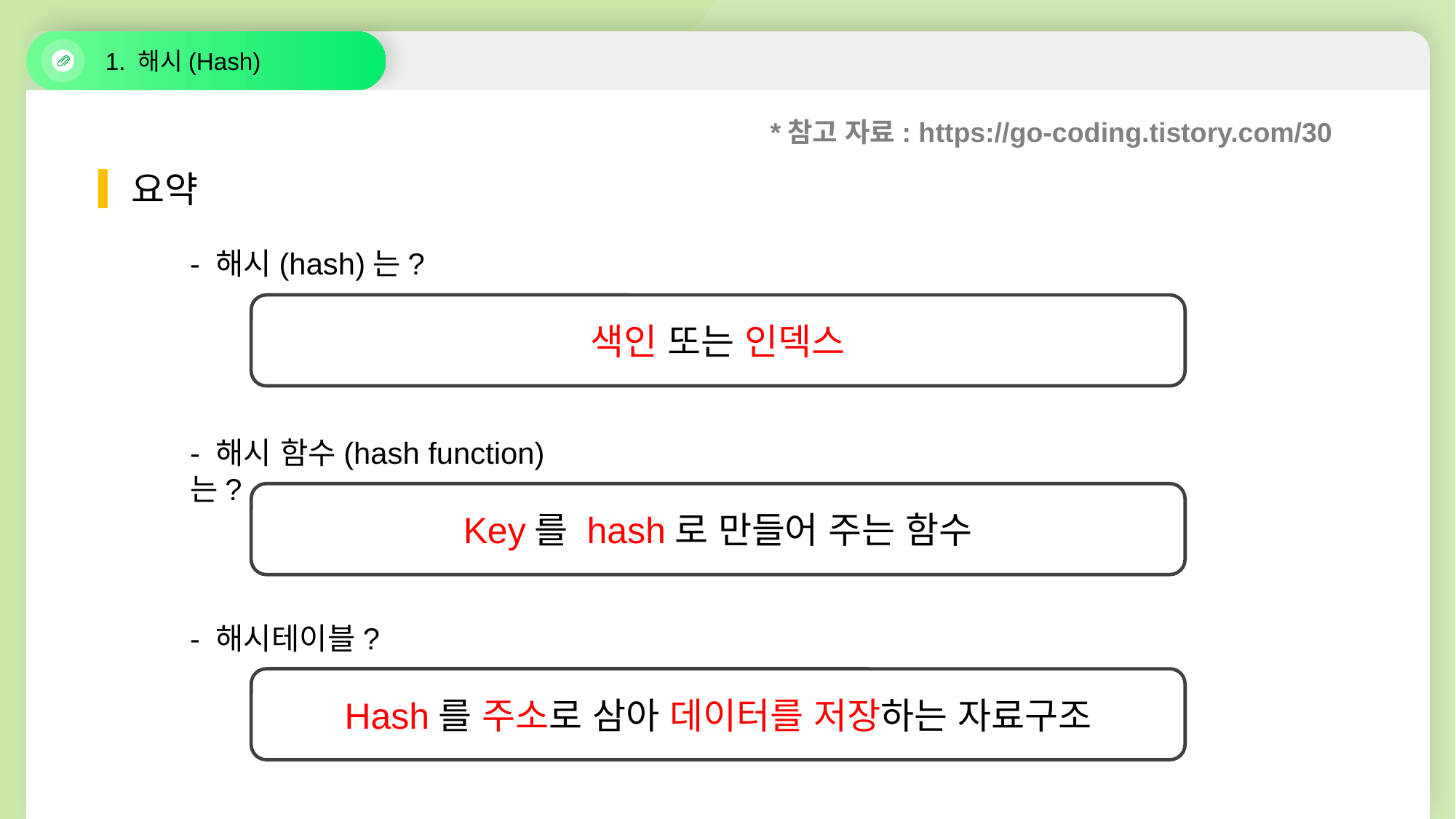

1. 해시(Hash)

*참고 자료: https://go-coding.tistory.com/30
요약
- 해시(hash)는?
색인 또는 인덱스
- 해시 함수(hash function)는?
Key를 hash로 만들어 주는 함수
- 해시테이블?
Hash를 주소로 삼아 데이터를 저장하는 자료구조